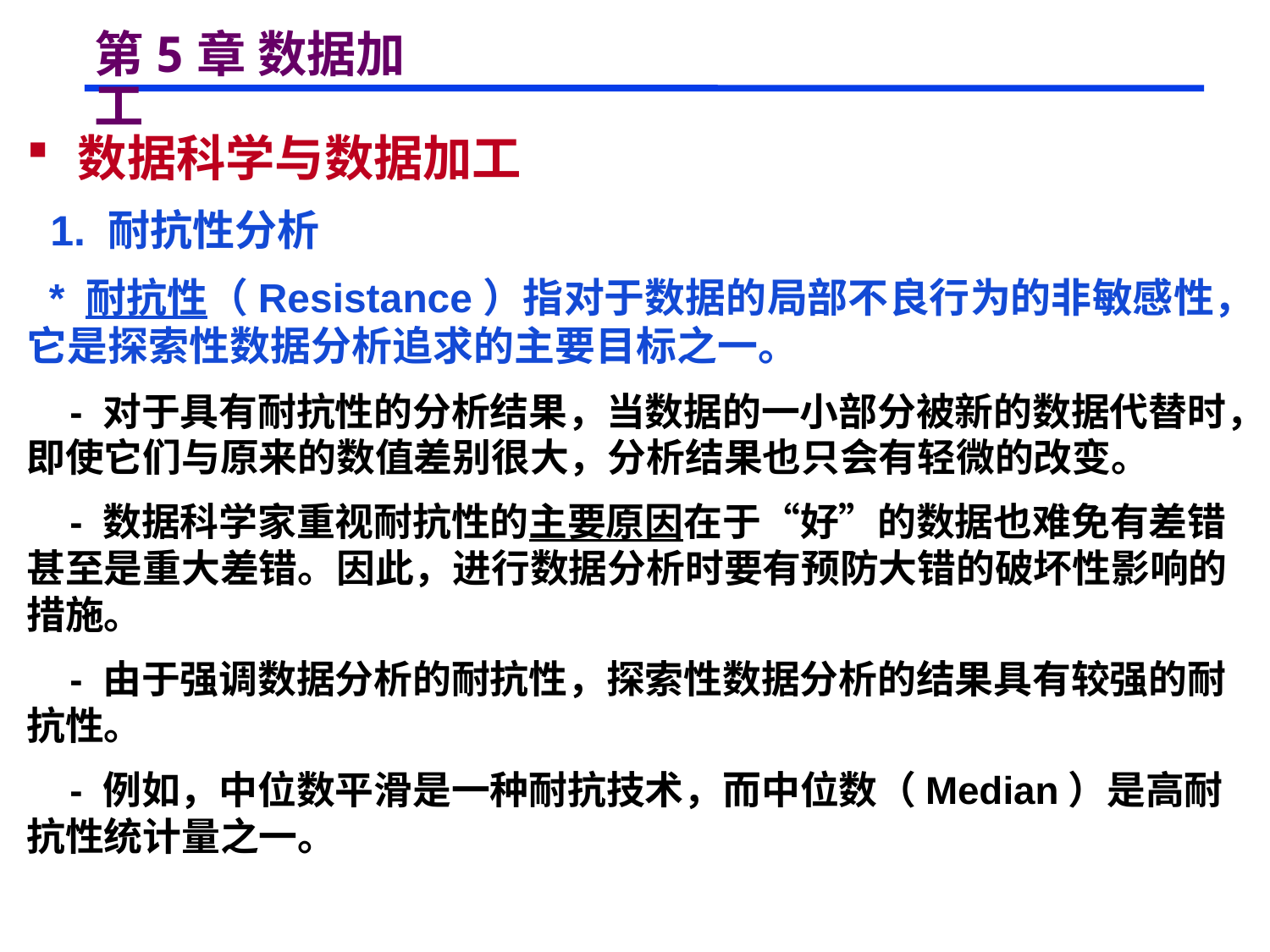

# 第5章 数据加工
 数据科学与数据加工
  1. 耐抗性分析
  * 耐抗性（Resistance）指对于数据的局部不良行为的非敏感性，它是探索性数据分析追求的主要目标之一。
    - 对于具有耐抗性的分析结果，当数据的一小部分被新的数据代替时，即使它们与原来的数值差别很大，分析结果也只会有轻微的改变。
    - 数据科学家重视耐抗性的主要原因在于“好”的数据也难免有差错甚至是重大差错。因此，进行数据分析时要有预防大错的破坏性影响的措施。
    - 由于强调数据分析的耐抗性，探索性数据分析的结果具有较强的耐抗性。
    - 例如，中位数平滑是一种耐抗技术，而中位数（Median）是高耐抗性统计量之一。